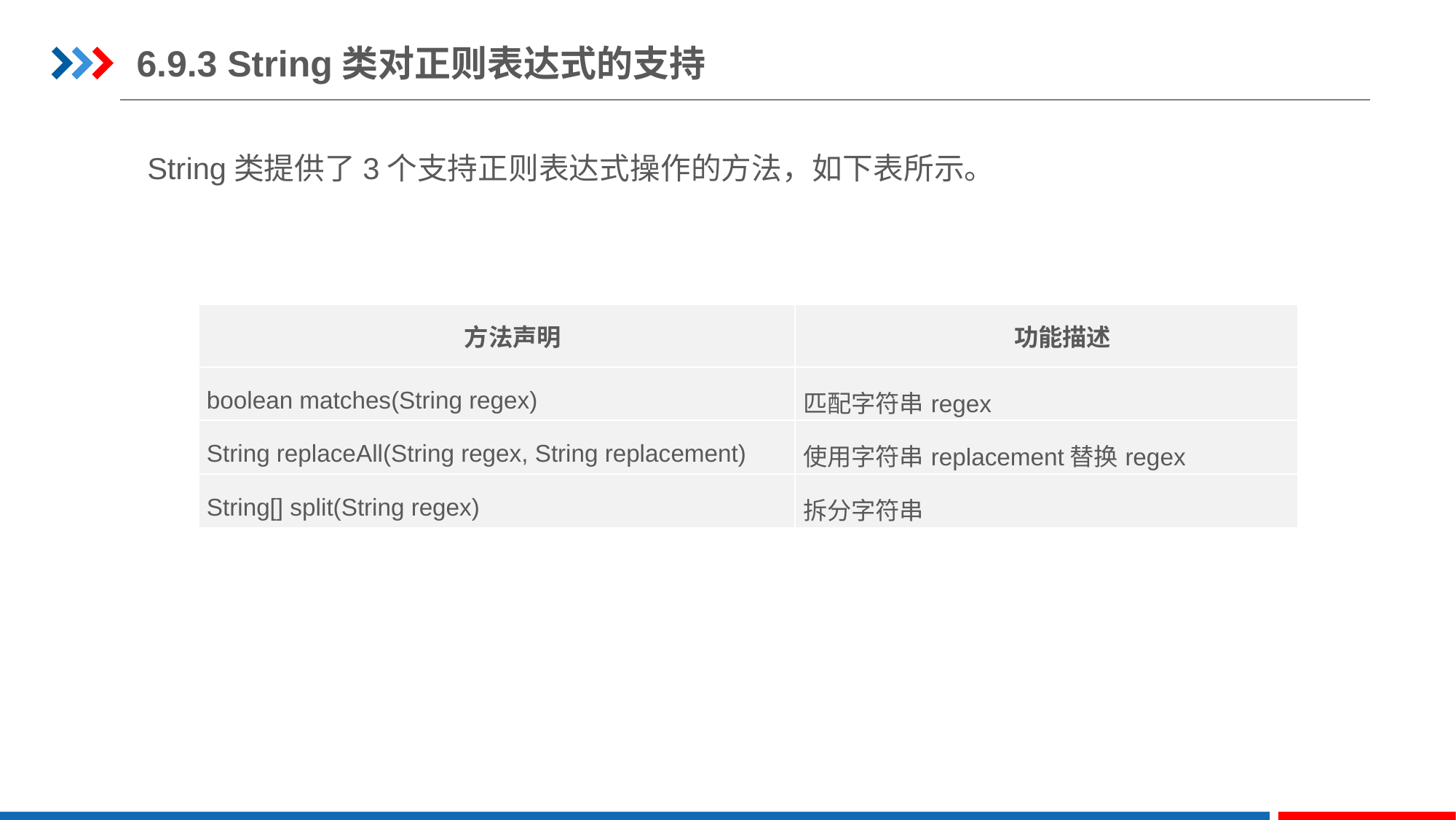

6.9.3 String类对正则表达式的支持
String类提供了3个支持正则表达式操作的方法，如下表所示。
| 方法声明 | 功能描述 |
| --- | --- |
| boolean matches(String regex) | 匹配字符串regex |
| String replaceAll(String regex, String replacement) | 使用字符串replacement替换regex |
| String[] split(String regex) | 拆分字符串 |